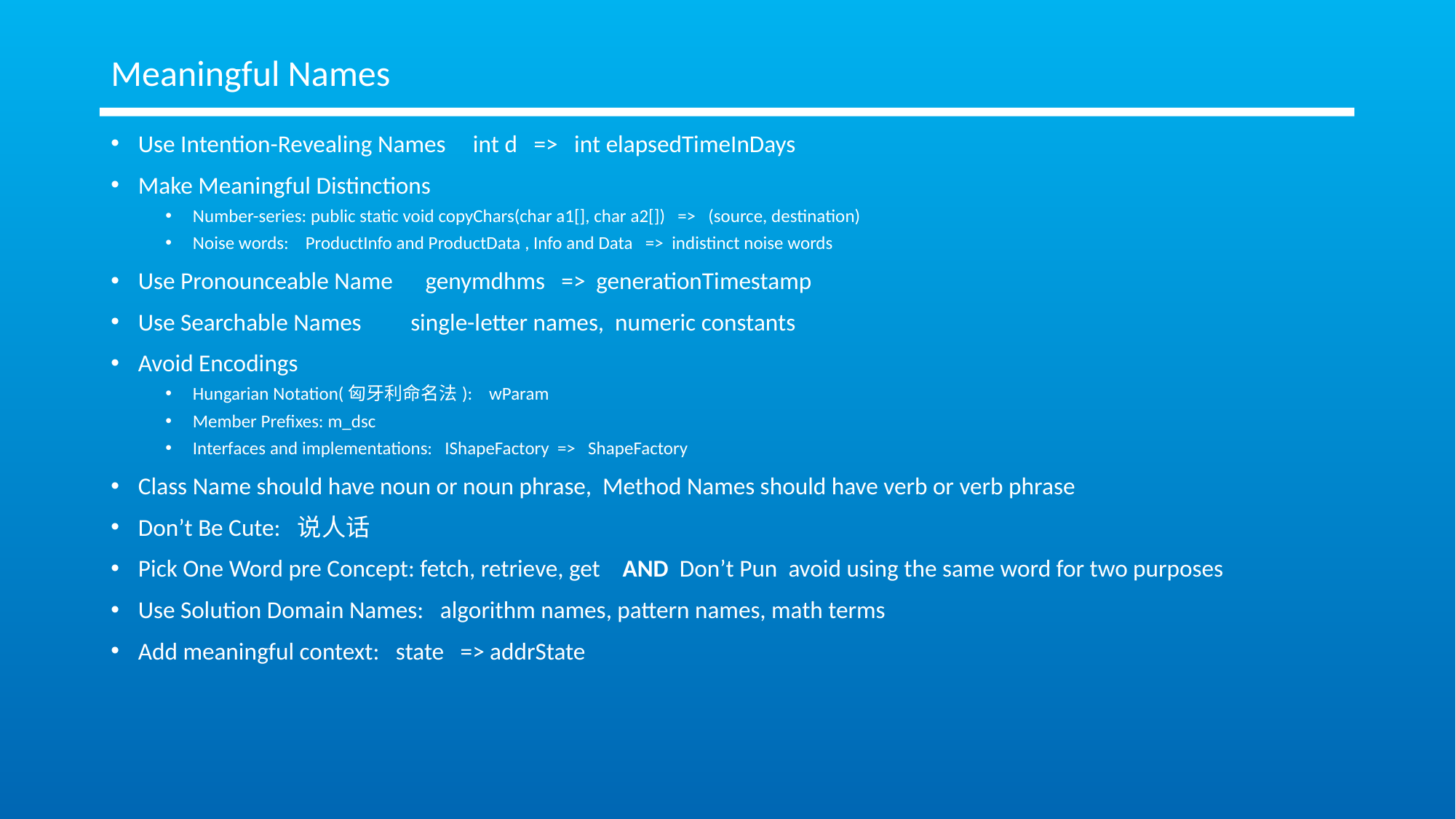

# Meaningful Names
Use Intention-Revealing Names     int d   =>   int elapsedTimeInDays
Make Meaningful Distinctions
Number-series: public static void copyChars(char a1[], char a2[])   =>   (source, destination)
Noise words:    ProductInfo and ProductData , Info and Data   =>  indistinct noise words
Use Pronounceable Name      genymdhms   =>  generationTimestamp
Use Searchable Names         single-letter names,  numeric constants
Avoid Encodings
Hungarian Notation(匈牙利命名法):    wParam
Member Prefixes: m_dsc
Interfaces and implementations:   IShapeFactory  =>   ShapeFactory
Class Name should have noun or noun phrase,  Method Names should have verb or verb phrase
Don’t Be Cute:  说人话
Pick One Word pre Concept: fetch, retrieve, get    AND  Don’t Pun  avoid using the same word for two purposes
Use Solution Domain Names:   algorithm names, pattern names, math terms
Add meaningful context:   state   => addrState